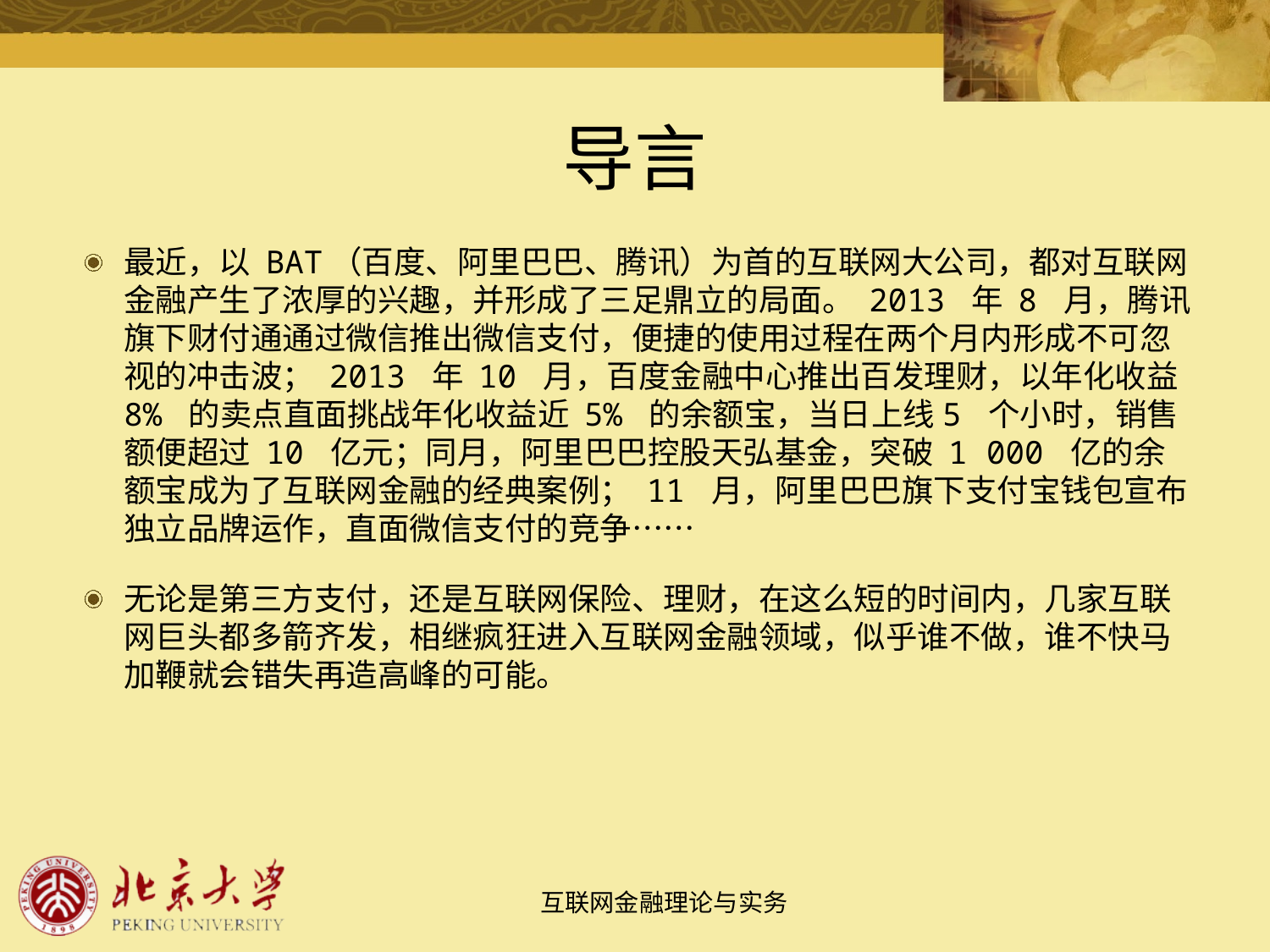

# 导言
最近，以 BAT（百度、阿里巴巴、腾讯）为首的互联网大公司，都对互联网金融产生了浓厚的兴趣，并形成了三足鼎立的局面。 2013 年 8 月，腾讯旗下财付通通过微信推出微信支付，便捷的使用过程在两个月内形成不可忽视的冲击波； 2013 年 10 月，百度金融中心推出百发理财，以年化收益 8% 的卖点直面挑战年化收益近 5% 的余额宝，当日上线5 个小时，销售额便超过 10 亿元；同月，阿里巴巴控股天弘基金，突破 1 000 亿的余额宝成为了互联网金融的经典案例； 11 月，阿里巴巴旗下支付宝钱包宣布独立品牌运作，直面微信支付的竞争……
无论是第三方支付，还是互联网保险、理财，在这么短的时间内，几家互联网巨头都多箭齐发，相继疯狂进入互联网金融领域，似乎谁不做，谁不快马加鞭就会错失再造高峰的可能。